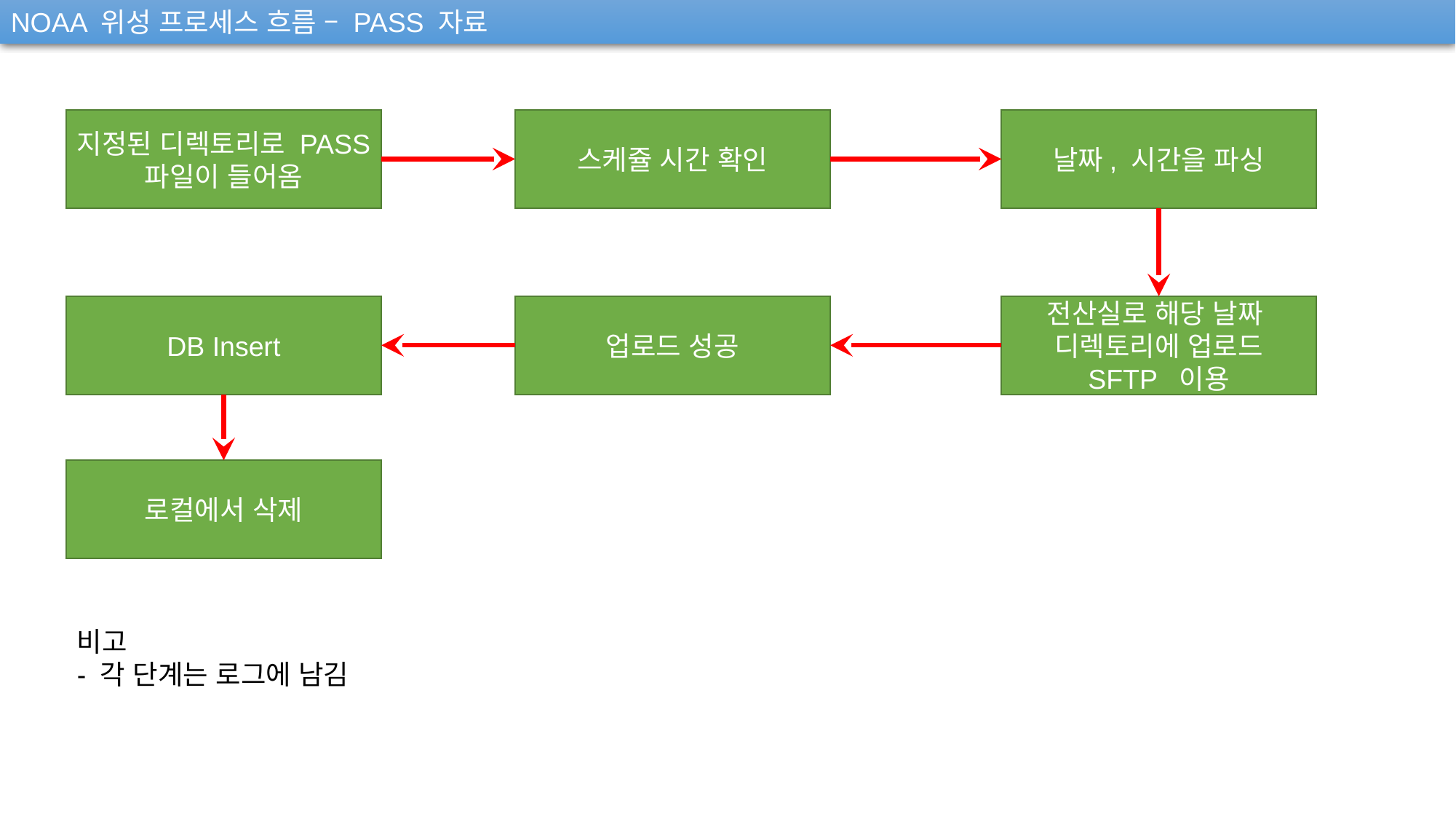

NOAA 위성 프로세스 흐름 – PASS 자료
지정된 디렉토리로 PASS 파일이 들어옴
스케쥴 시간 확인
날짜, 시간을 파싱
DB Insert
업로드 성공
전산실로 해당 날짜
디렉토리에 업로드
SFTP  이용
로컬에서 삭제
비고
- 각 단계는 로그에 남김